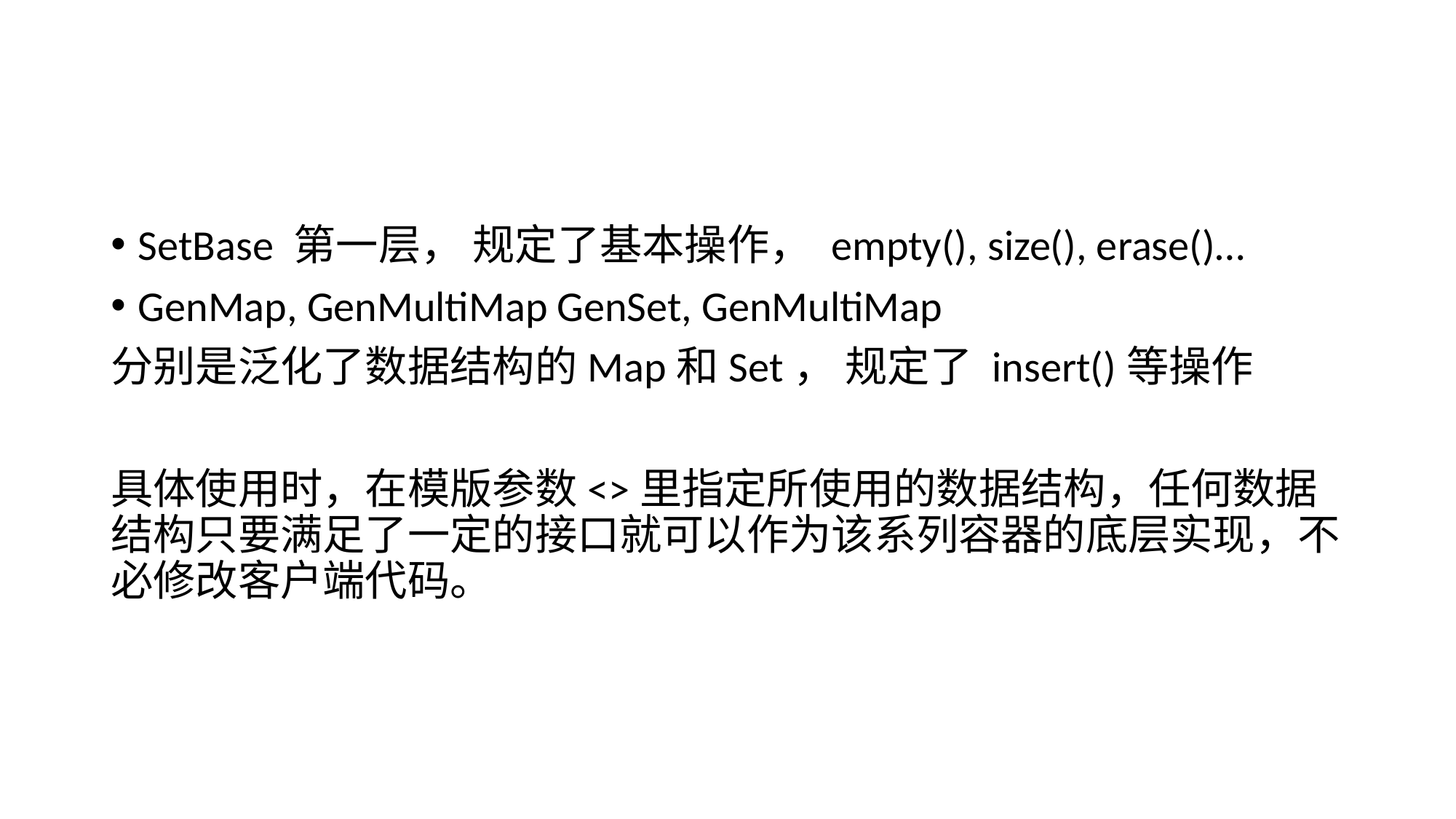

#
SetBase 第一层， 规定了基本操作， empty(), size(), erase()…
GenMap, GenMultiMap GenSet, GenMultiMap
分别是泛化了数据结构的Map和Set， 规定了 insert()等操作

具体使用时，在模版参数<>里指定所使用的数据结构，任何数据结构只要满足了一定的接口就可以作为该系列容器的底层实现，不必修改客户端代码。